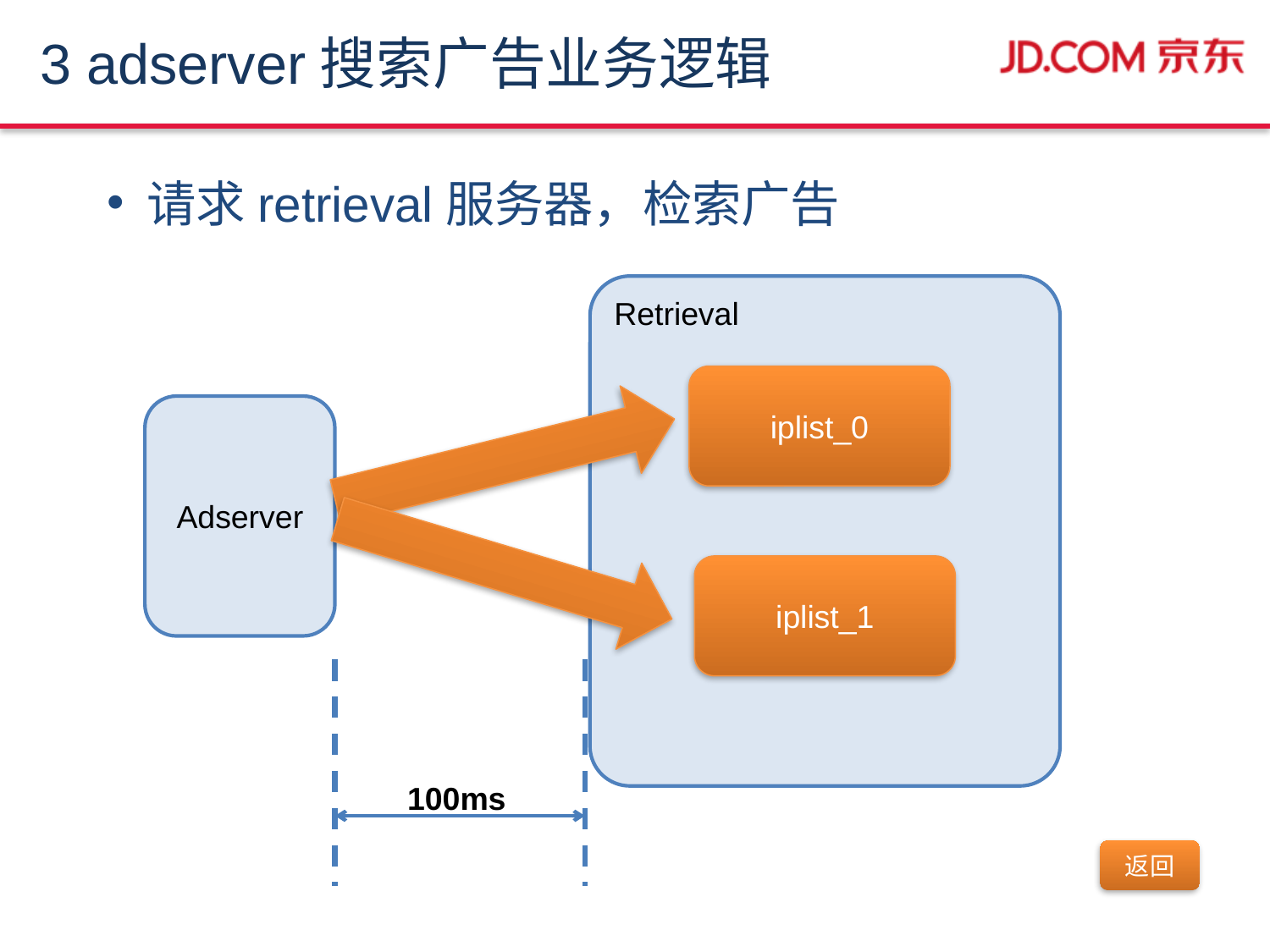

# 3 adserver搜索广告业务逻辑
请求retrieval服务器，检索广告
Retrieval
iplist_0
Adserver

iplist_1
100ms
返回